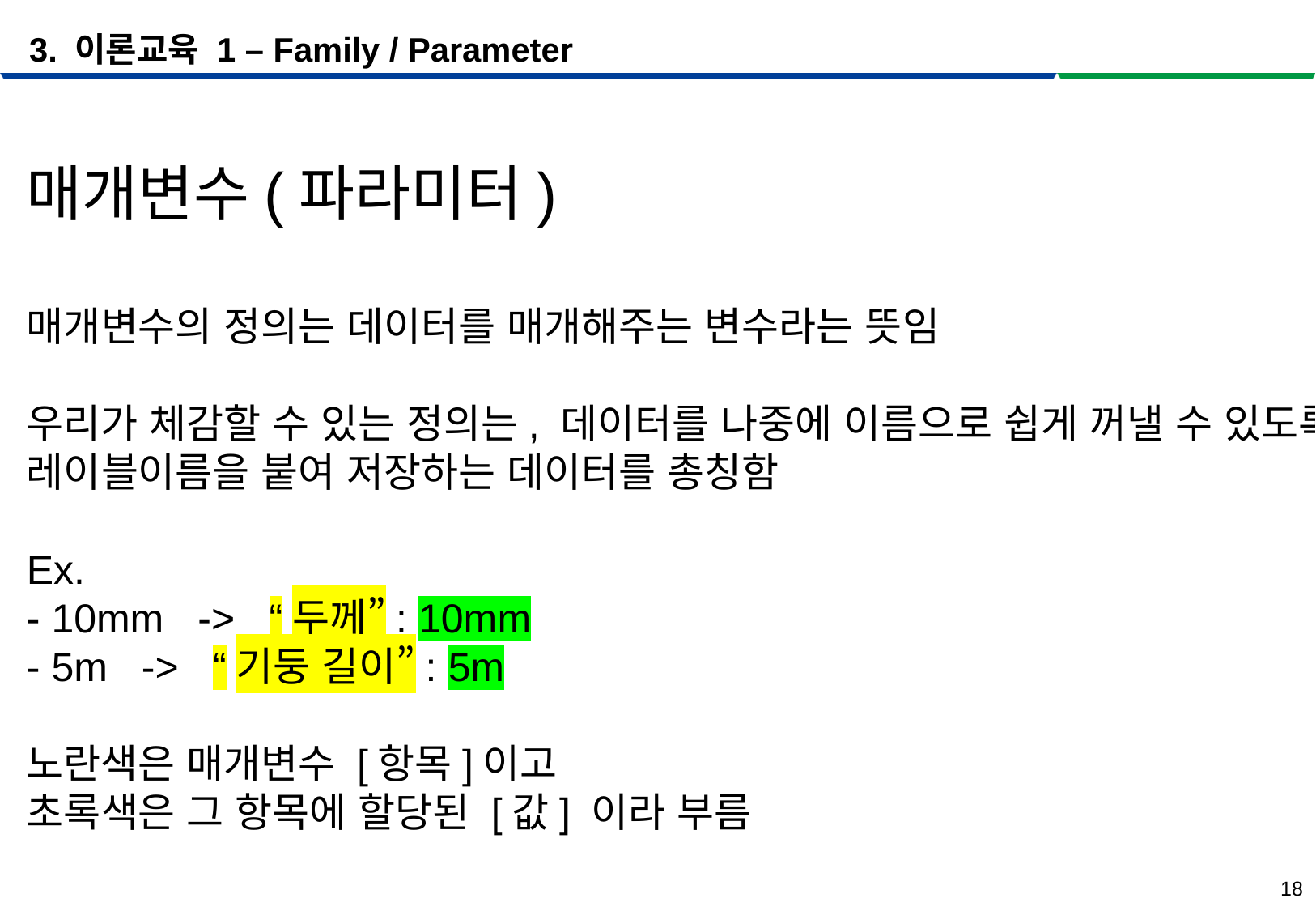

# 3. 이론교육 1 – Family / Parameter
매개변수(파라미터)

매개변수의 정의는 데이터를 매개해주는 변수라는 뜻임

우리가 체감할 수 있는 정의는, 데이터를 나중에 이름으로 쉽게 꺼낼 수 있도록,
레이블이름을 붙여 저장하는 데이터를 총칭함

Ex.
- 10mm   ->   “두께”: 10mm
- 5m   ->   “기둥 길이”: 5m

노란색은 매개변수 [항목]이고
초록색은 그 항목에 할당된 [값] 이라 부름